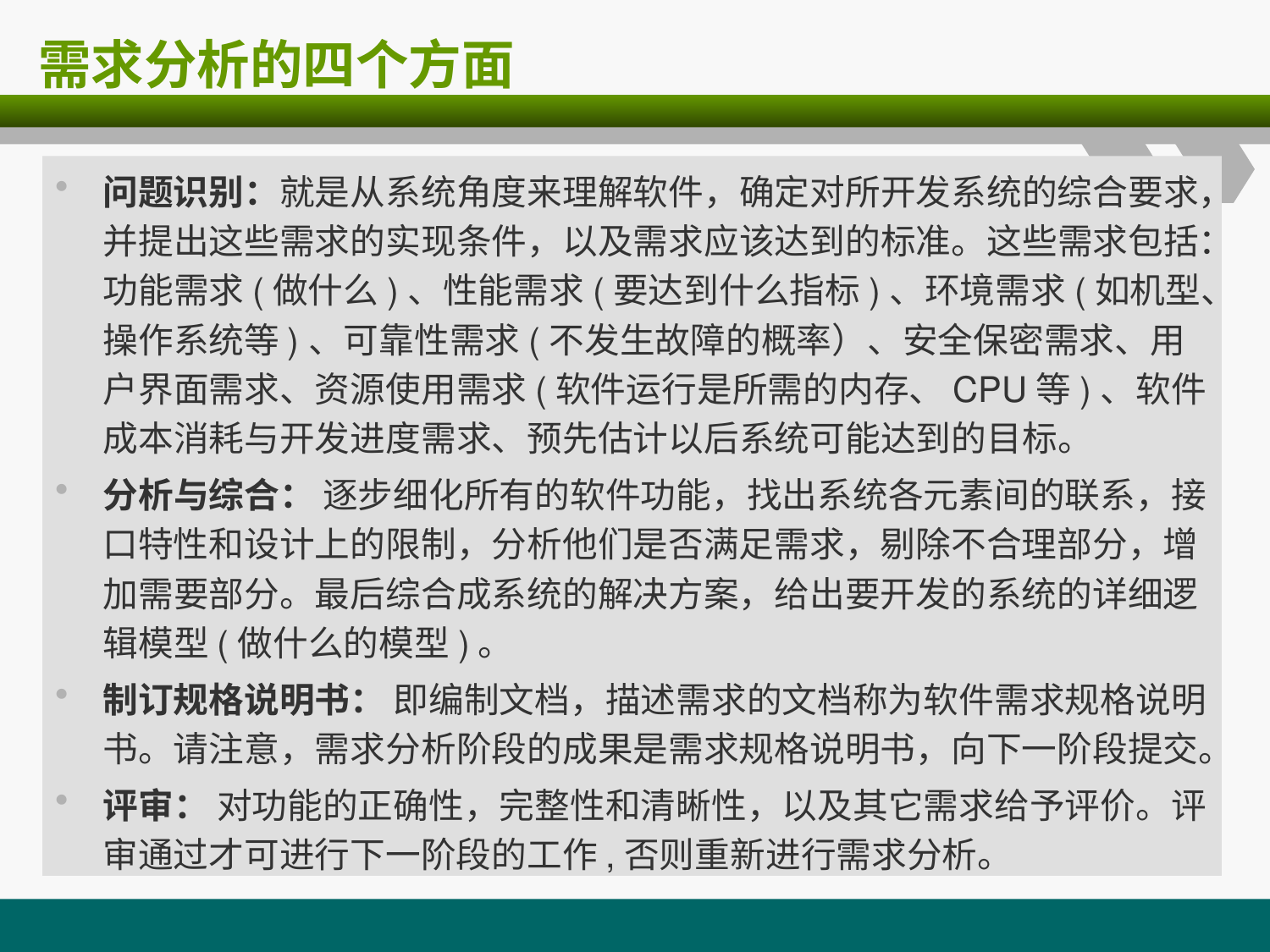

# 需求分析的四个方面
问题识别：就是从系统角度来理解软件，确定对所开发系统的综合要求，并提出这些需求的实现条件，以及需求应该达到的标准。这些需求包括：功能需求(做什么)、性能需求(要达到什么指标)、环境需求(如机型、操作系统等)、可靠性需求(不发生故障的概率）、安全保密需求、用户界面需求、资源使用需求(软件运行是所需的内存、CPU等)、软件成本消耗与开发进度需求、预先估计以后系统可能达到的目标。
分析与综合： 逐步细化所有的软件功能，找出系统各元素间的联系，接口特性和设计上的限制，分析他们是否满足需求，剔除不合理部分，增加需要部分。最后综合成系统的解决方案，给出要开发的系统的详细逻辑模型(做什么的模型)。
制订规格说明书： 即编制文档，描述需求的文档称为软件需求规格说明书。请注意，需求分析阶段的成果是需求规格说明书，向下一阶段提交。
评审： 对功能的正确性，完整性和清晰性，以及其它需求给予评价。评审通过才可进行下一阶段的工作,否则重新进行需求分析。